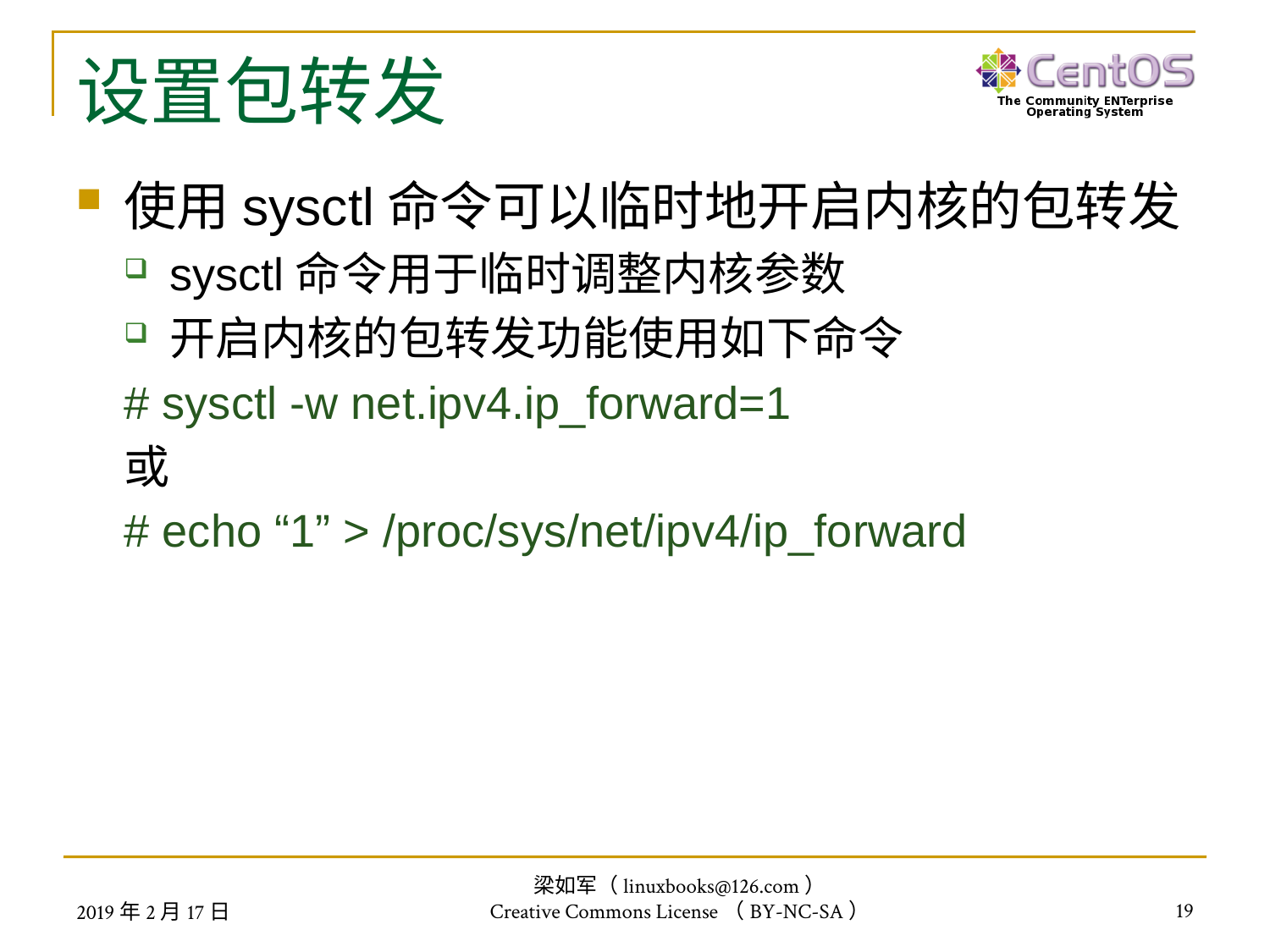

# 设置包转发
使用sysctl命令可以临时地开启内核的包转发
sysctl命令用于临时调整内核参数
开启内核的包转发功能使用如下命令
# sysctl -w net.ipv4.ip_forward=1
或
# echo “1” > /proc/sys/net/ipv4/ip_forward
梁如军（linuxbooks@126.com）
Creative Commons License（BY-NC-SA）
2019年2月17日
19